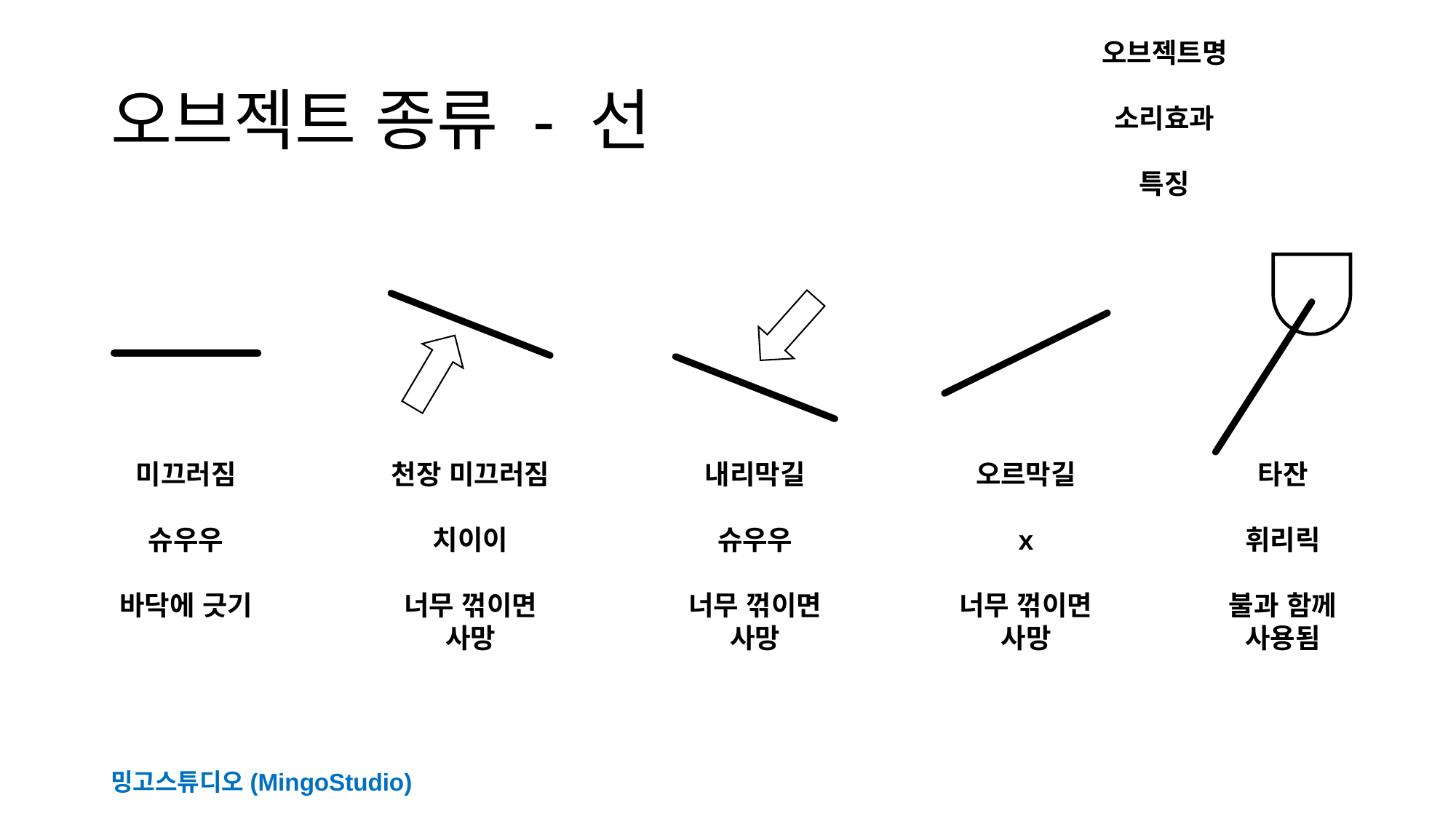

오브젝트명

소리효과

특징
# 오브젝트 종류 - 선

타잔

휘리릭

불과 함께
사용됨

내리막길

슈우우

너무 꺾이면
사망

천장 미끄러짐

치이이

너무 꺾이면
사망
오르막길

x

너무 꺾이면
사망
미끄러짐

슈우우

바닥에 긋기
밍고스튜디오(MingoStudio)